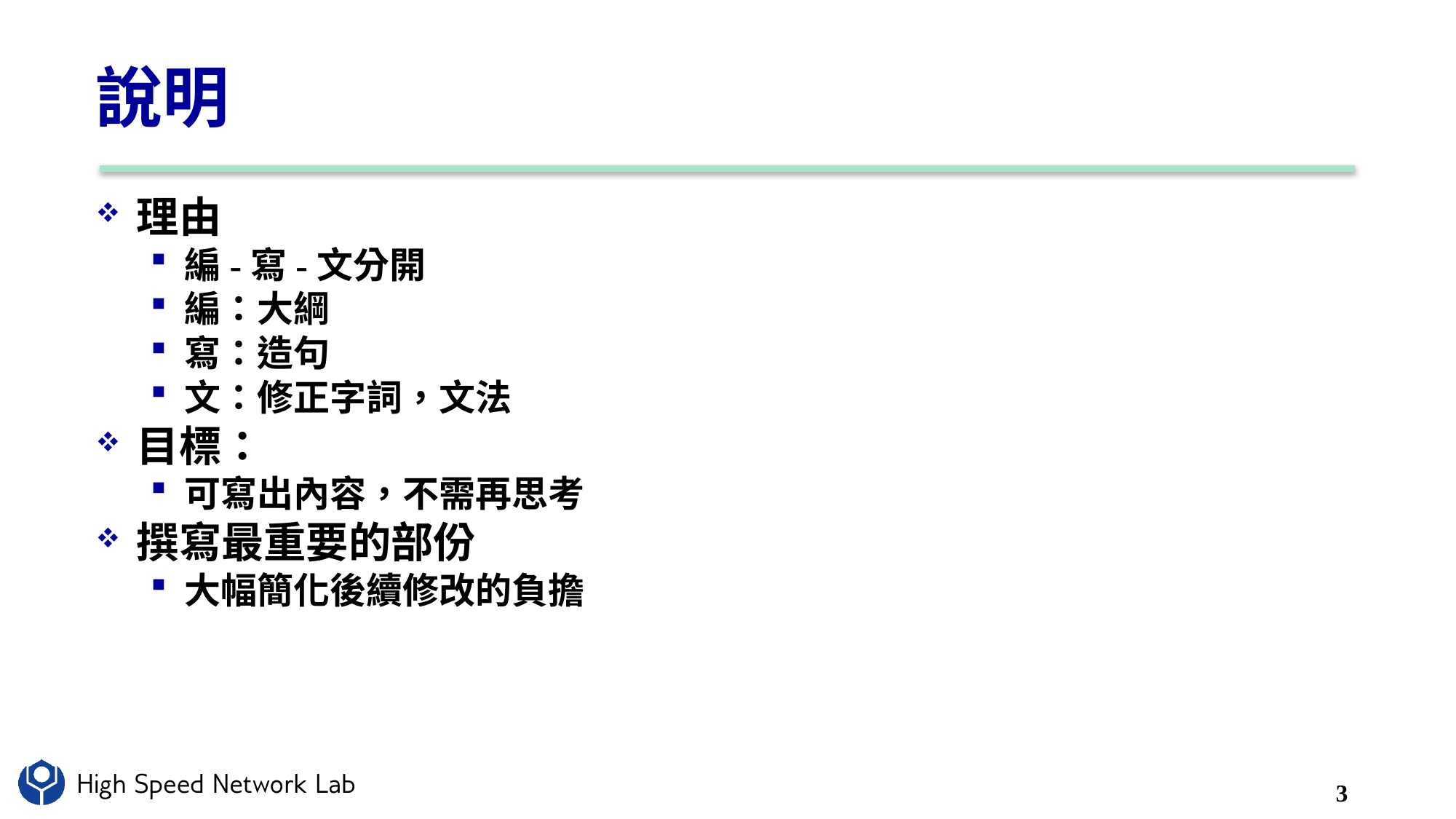

# 說明
理由
編-寫-文分開
編：大綱
寫：造句
文：修正字詞，文法
目標：
可寫出內容，不需再思考
撰寫最重要的部份
大幅簡化後續修改的負擔

3